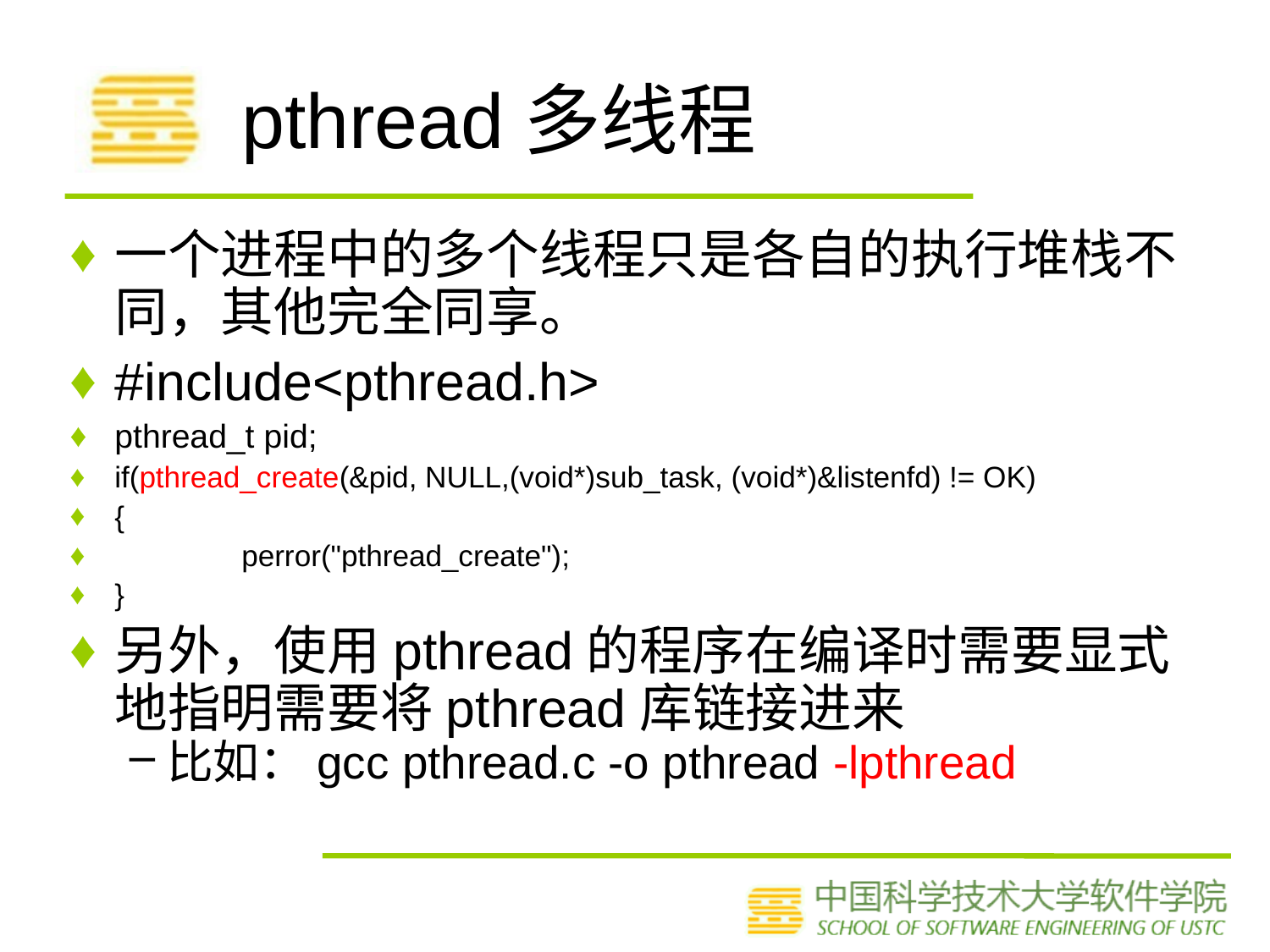

# pthread多线程
一个进程中的多个线程只是各自的执行堆栈不同，其他完全同享。
#include<pthread.h>
pthread_t pid;
if(pthread_create(&pid, NULL,(void*)sub_task, (void*)&listenfd) != OK)
{
	perror("pthread_create");
}
另外，使用pthread的程序在编译时需要显式地指明需要将pthread库链接进来
比如：gcc pthread.c -o pthread -lpthread